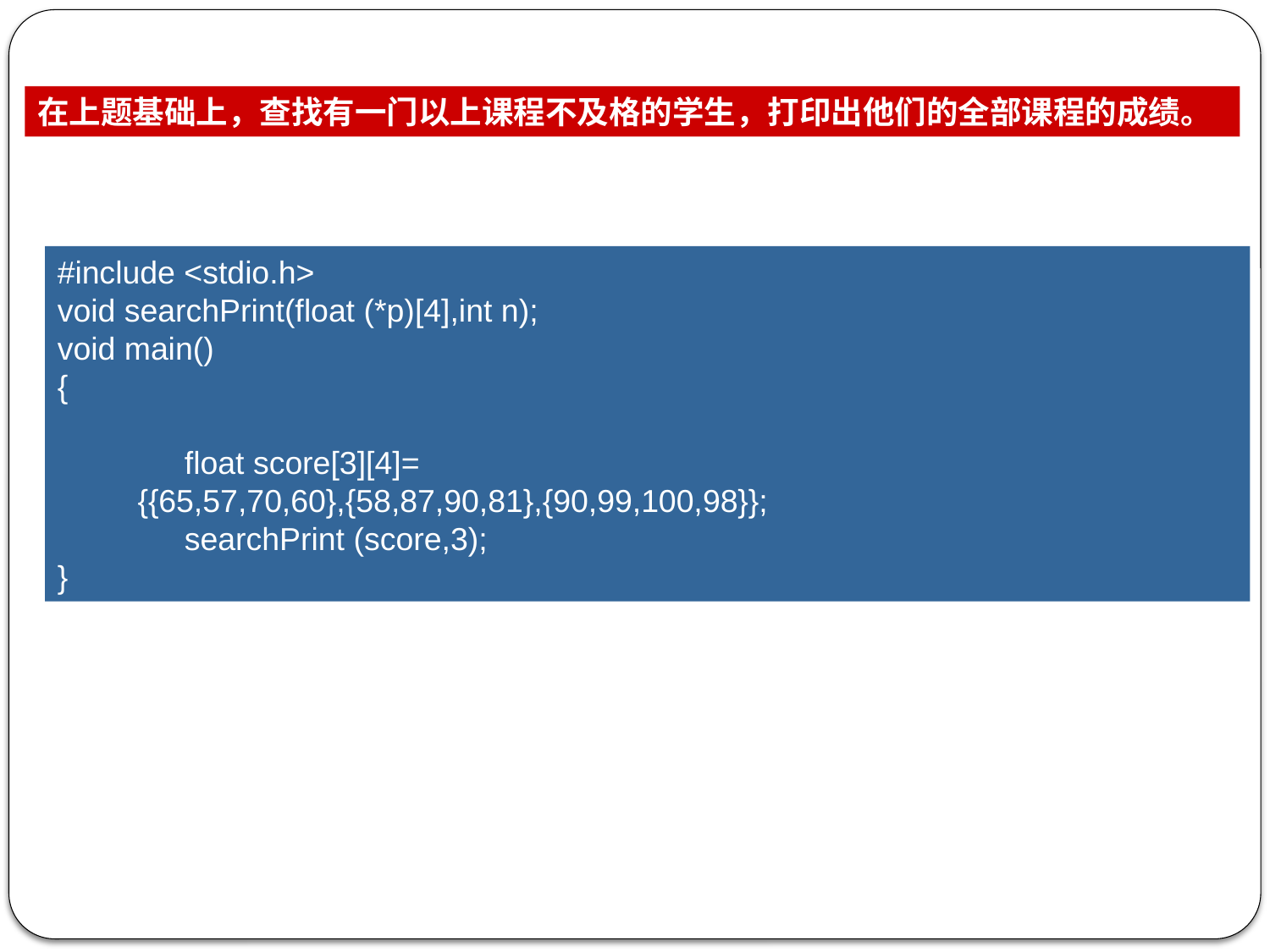

在上题基础上，查找有一门以上课程不及格的学生，打印出他们的全部课程的成绩。
#include <stdio.h>
void searchPrint(float (*p)[4],int n);
void main()
{

	float score[3][4]=
         {{65,57,70,60},{58,87,90,81},{90,99,100,98}};
	searchPrint (score,3);
}